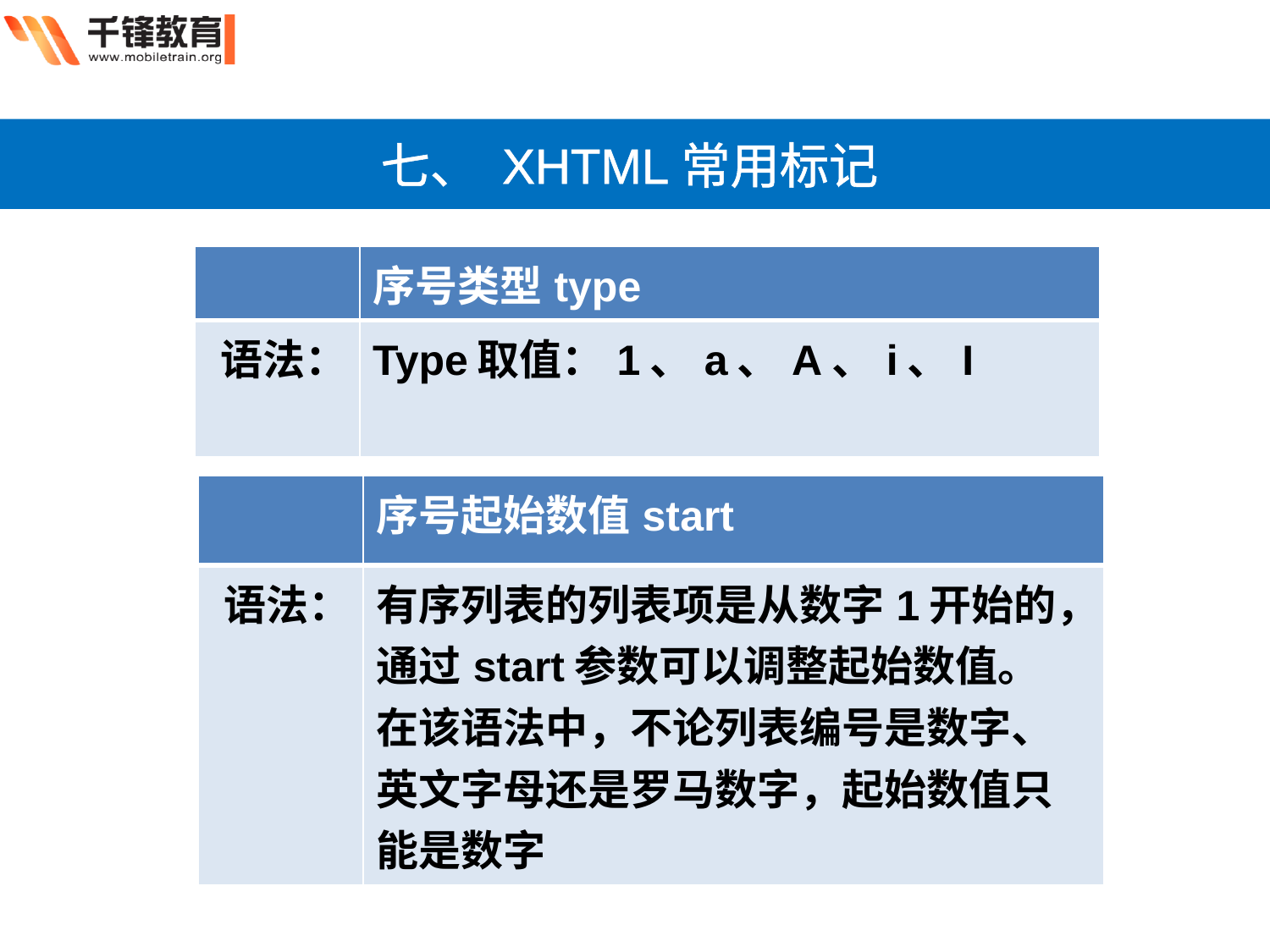

七、 XHTML常用标记
|  | 序号类型type |
| --- | --- |
| 语法： | Type取值：1、a、A、i、I |
|  | 序号起始数值start |
| --- | --- |
| 语法： | 有序列表的列表项是从数字1开始的，通过start参数可以调整起始数值。 在该语法中，不论列表编号是数字、英文字母还是罗马数字，起始数值只能是数字 |